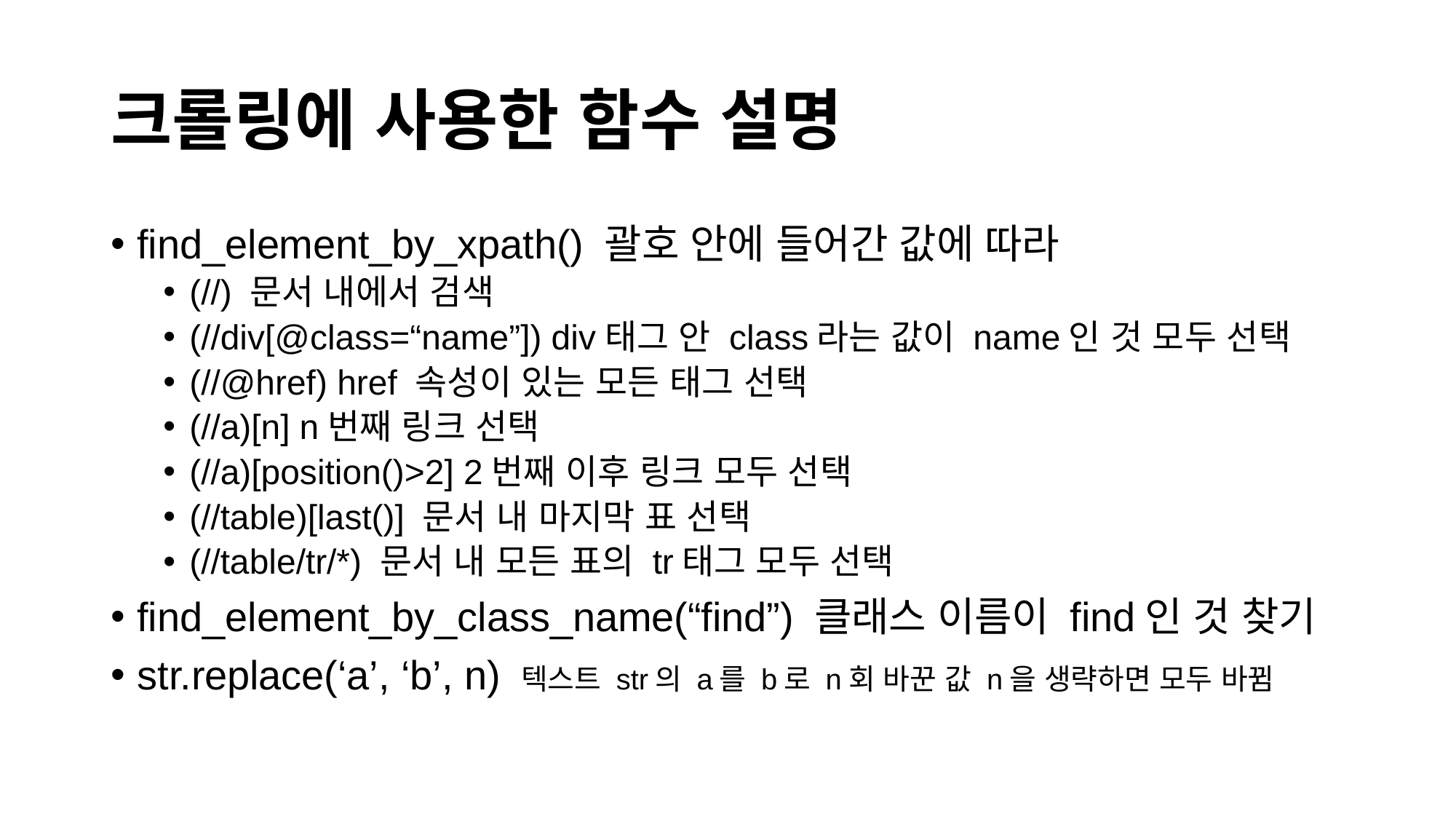

# 크롤링에 사용한 함수 설명
find_element_by_xpath() 괄호 안에 들어간 값에 따라
(//) 문서 내에서 검색
(//div[@class=“name”]) div태그 안 class라는 값이 name인 것 모두 선택
(//@href) href 속성이 있는 모든 태그 선택
(//a)[n] n번째 링크 선택
(//a)[position()>2] 2번째 이후 링크 모두 선택
(//table)[last()] 문서 내 마지막 표 선택
(//table/tr/*) 문서 내 모든 표의 tr태그 모두 선택
find_element_by_class_name(“find”) 클래스 이름이 find인 것 찾기
str.replace(‘a’, ‘b’, n) 텍스트 str의 a를 b로 n회 바꾼 값 n을 생략하면 모두 바뀜